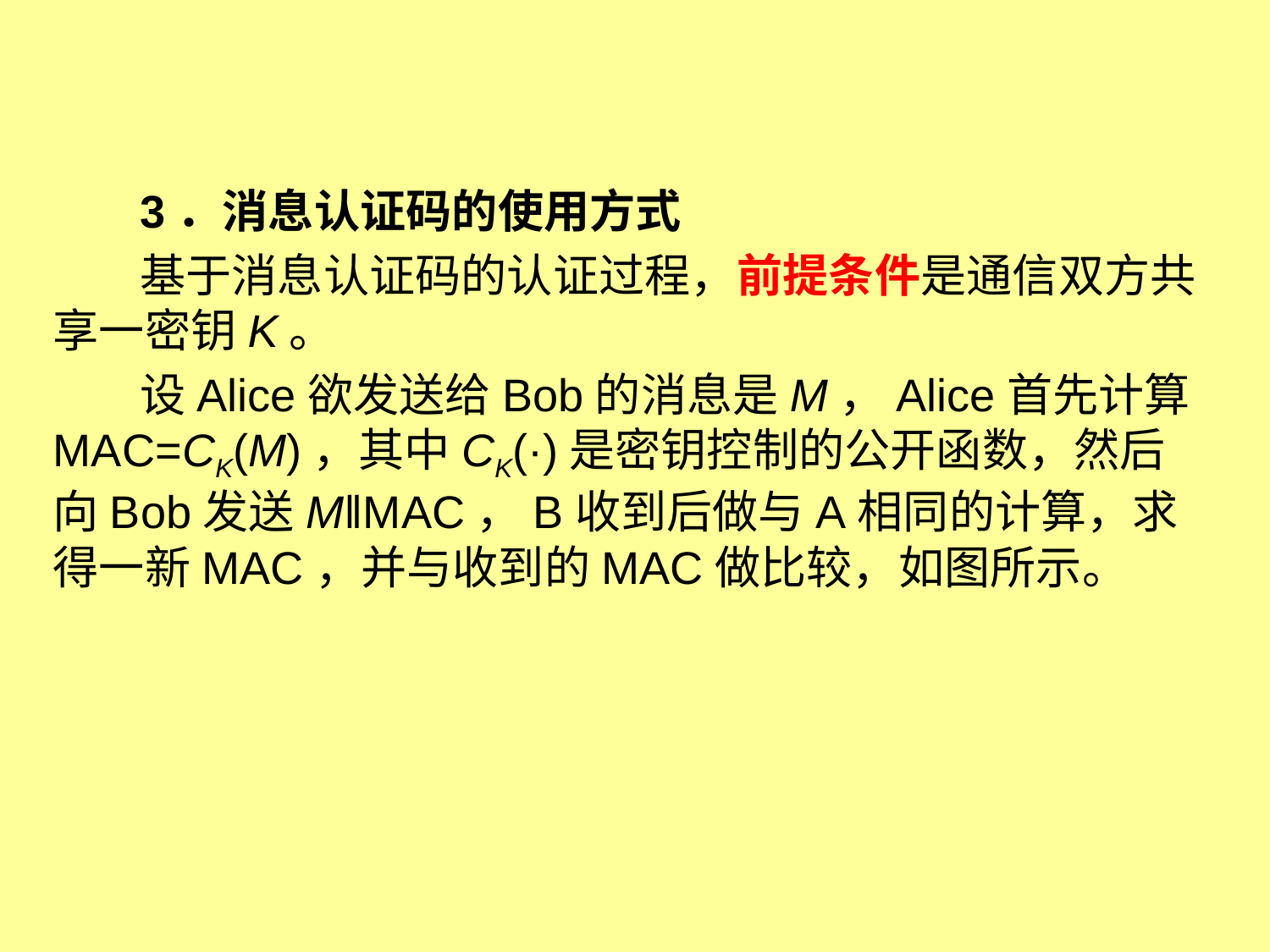

#
3．消息认证码的使用方式
基于消息认证码的认证过程，前提条件是通信双方共享一密钥K。
设Alice欲发送给Bob的消息是M，Alice首先计算MAC=CK(M)，其中CK(·)是密钥控制的公开函数，然后向Bob发送M‖MAC，B收到后做与A相同的计算，求得一新MAC，并与收到的MAC做比较，如图所示。